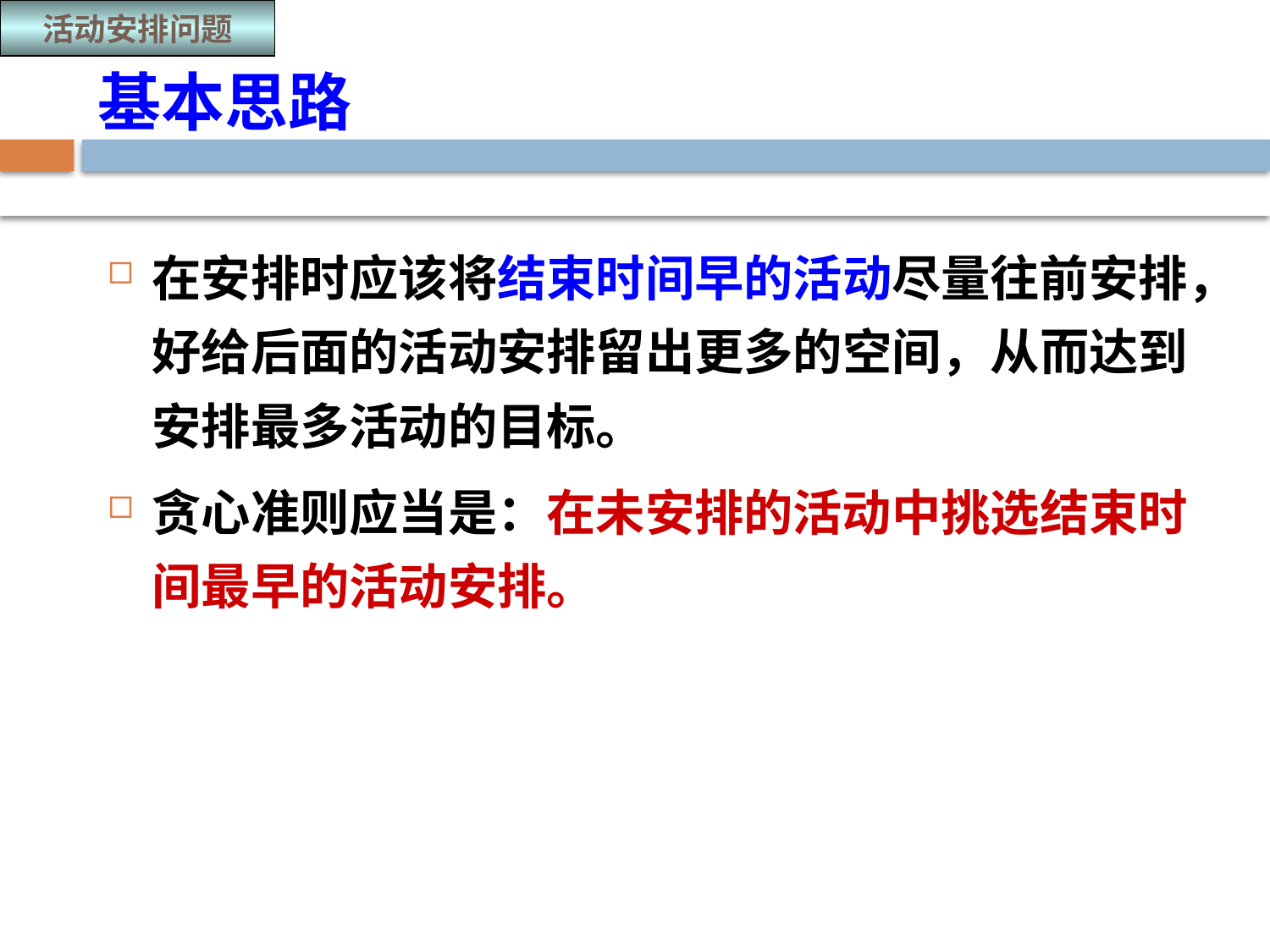

活动安排问题
# 基本思路
在安排时应该将结束时间早的活动尽量往前安排，好给后面的活动安排留出更多的空间，从而达到安排最多活动的目标。
贪心准则应当是：在未安排的活动中挑选结束时间最早的活动安排。